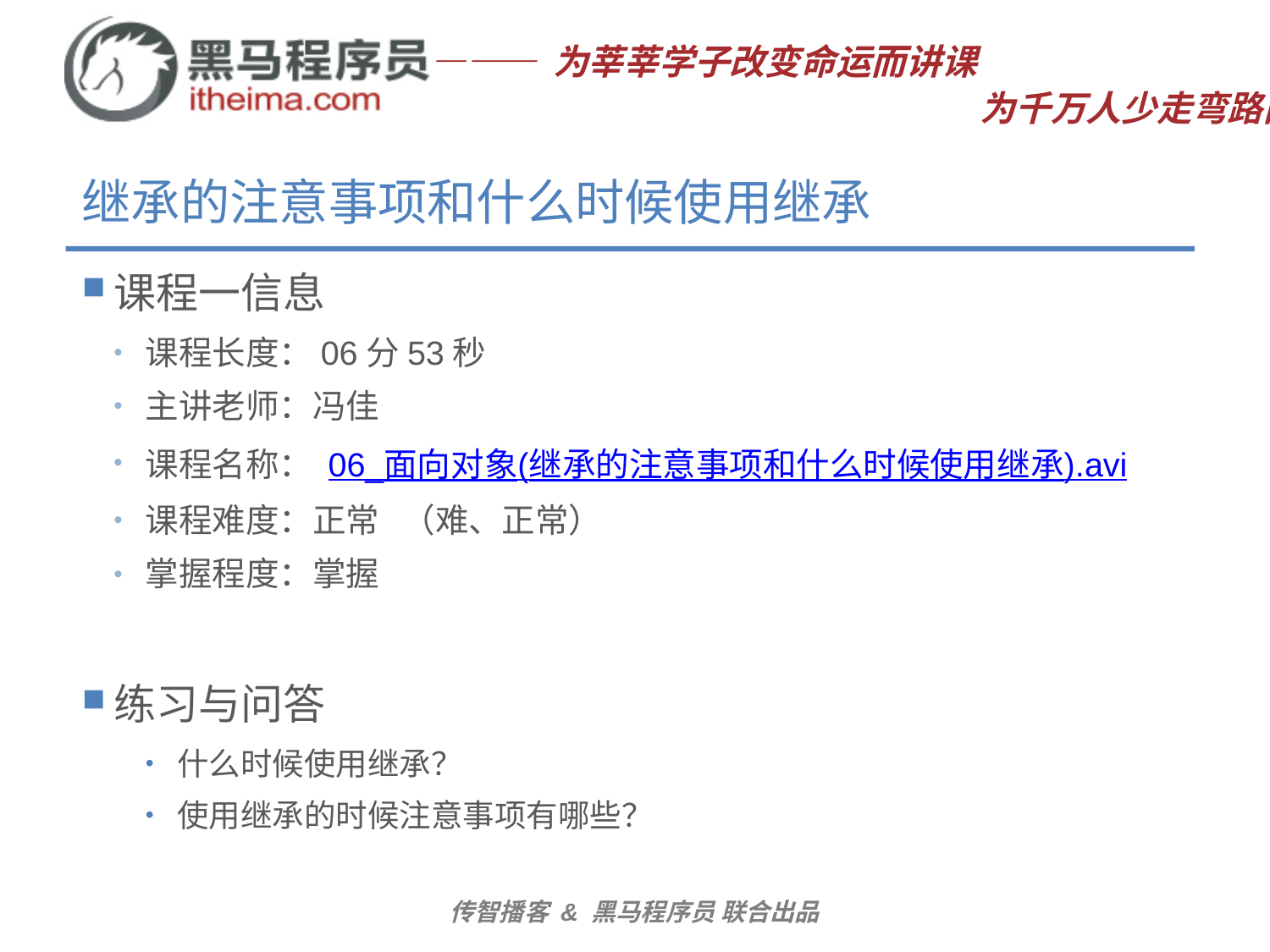

# 继承的注意事项和什么时候使用继承
课程一信息
课程长度：06分53秒
主讲老师：冯佳
课程名称： 06_面向对象(继承的注意事项和什么时候使用继承).avi
课程难度：正常   （难、正常）
掌握程度：掌握

练习与问答
什么时候使用继承？
使用继承的时候注意事项有哪些？